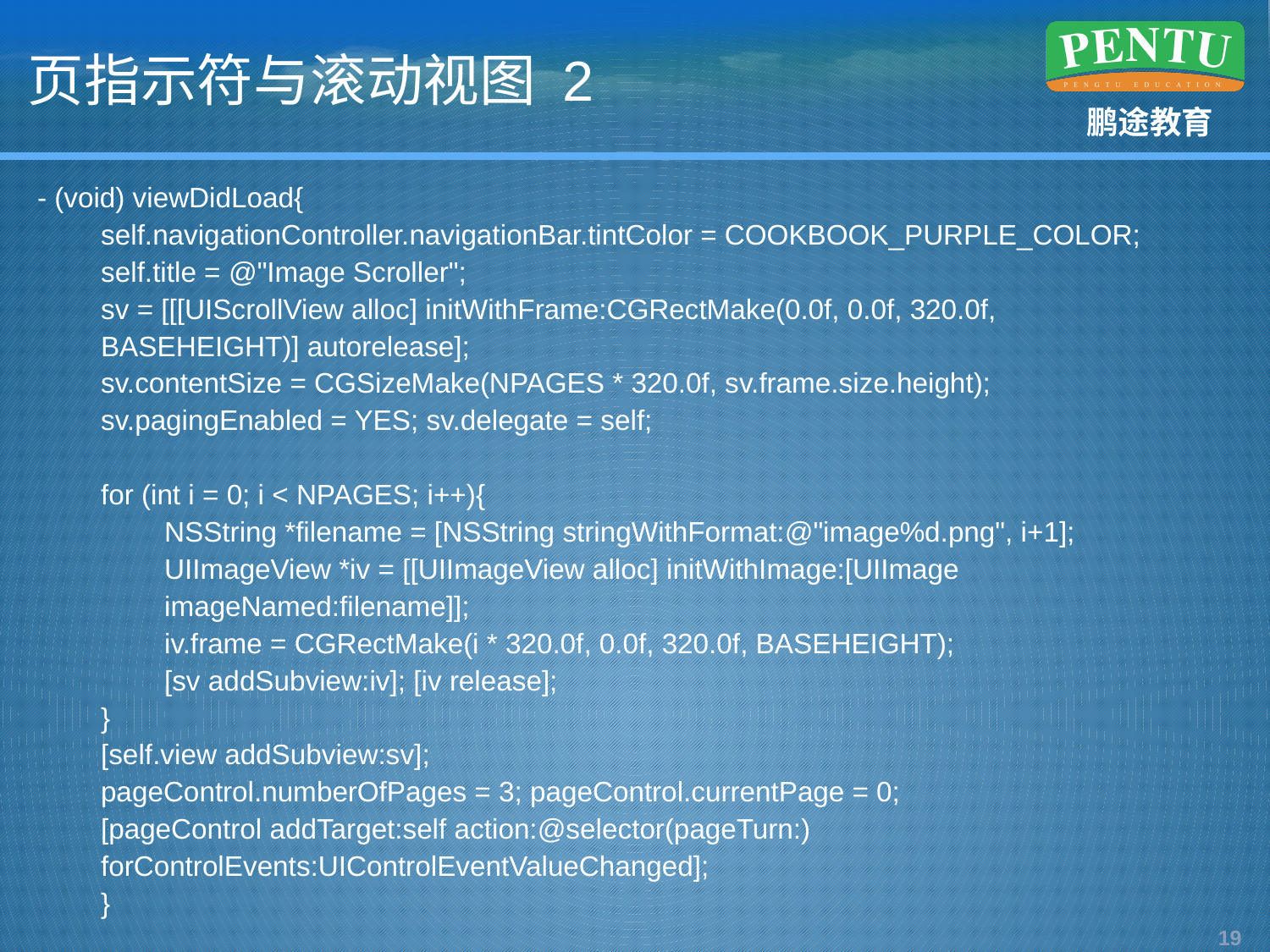

# 页指示符与滚动视图 2
- (void) viewDidLoad{
self.navigationController.navigationBar.tintColor = COOKBOOK_PURPLE_COLOR;
self.title = @"Image Scroller";
sv = [[[UIScrollView alloc] initWithFrame:CGRectMake(0.0f, 0.0f, 320.0f, BASEHEIGHT)] autorelease];
sv.contentSize = CGSizeMake(NPAGES * 320.0f, sv.frame.size.height);
sv.pagingEnabled = YES; sv.delegate = self;

for (int i = 0; i < NPAGES; i++){
NSString *filename = [NSString stringWithFormat:@"image%d.png", i+1];
UIImageView *iv = [[UIImageView alloc] initWithImage:[UIImage imageNamed:filename]];
iv.frame = CGRectMake(i * 320.0f, 0.0f, 320.0f, BASEHEIGHT);
[sv addSubview:iv]; [iv release];
}
[self.view addSubview:sv];
pageControl.numberOfPages = 3; pageControl.currentPage = 0;
[pageControl addTarget:self action:@selector(pageTurn:) forControlEvents:UIControlEventValueChanged];
}
19